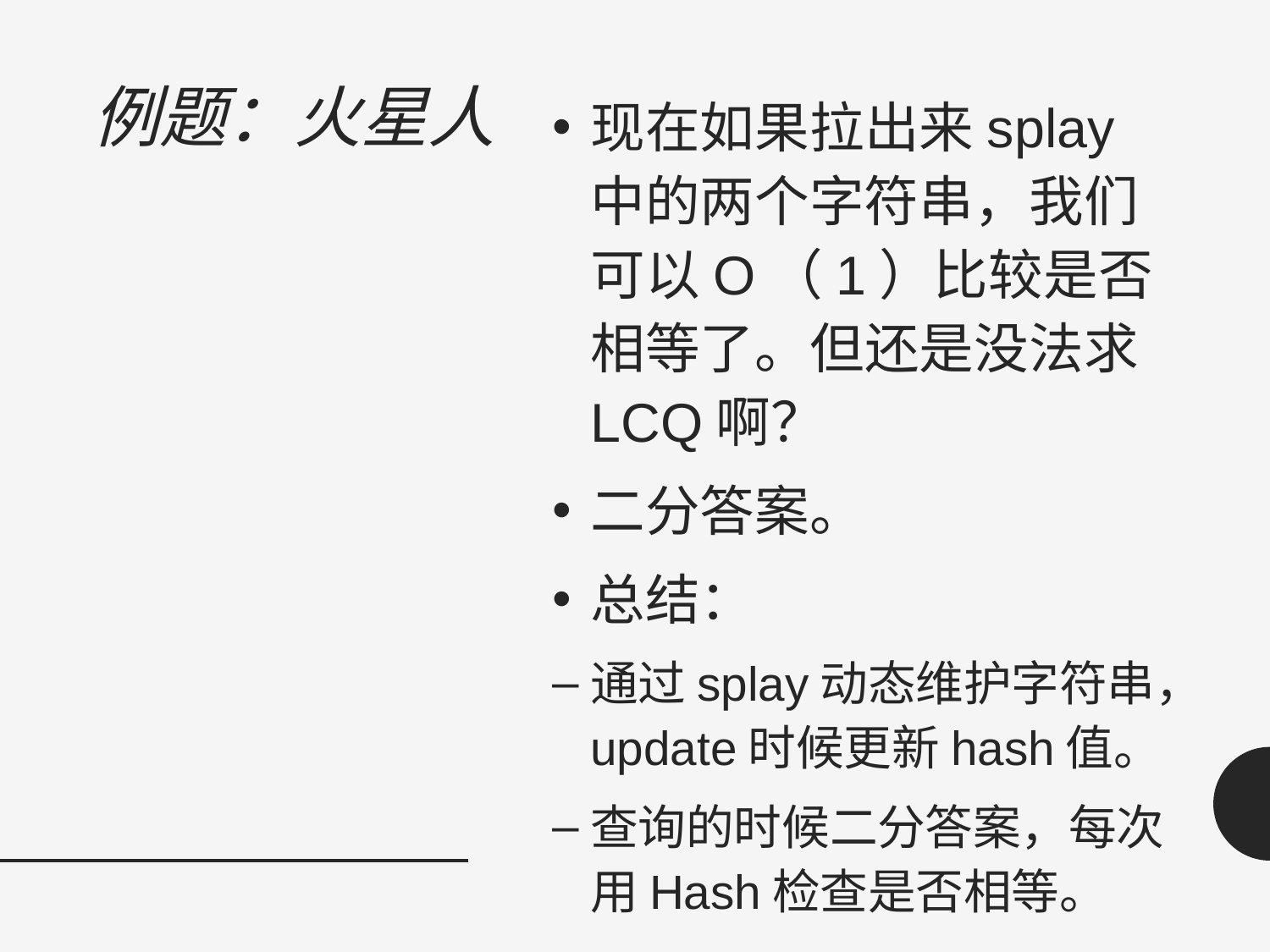

# 例题：火星人
现在如果拉出来splay中的两个字符串，我们可以O（1）比较是否相等了。但还是没法求LCQ啊？
二分答案。
总结：
通过splay动态维护字符串，update时候更新hash值。
查询的时候二分答案，每次用Hash检查是否相等。